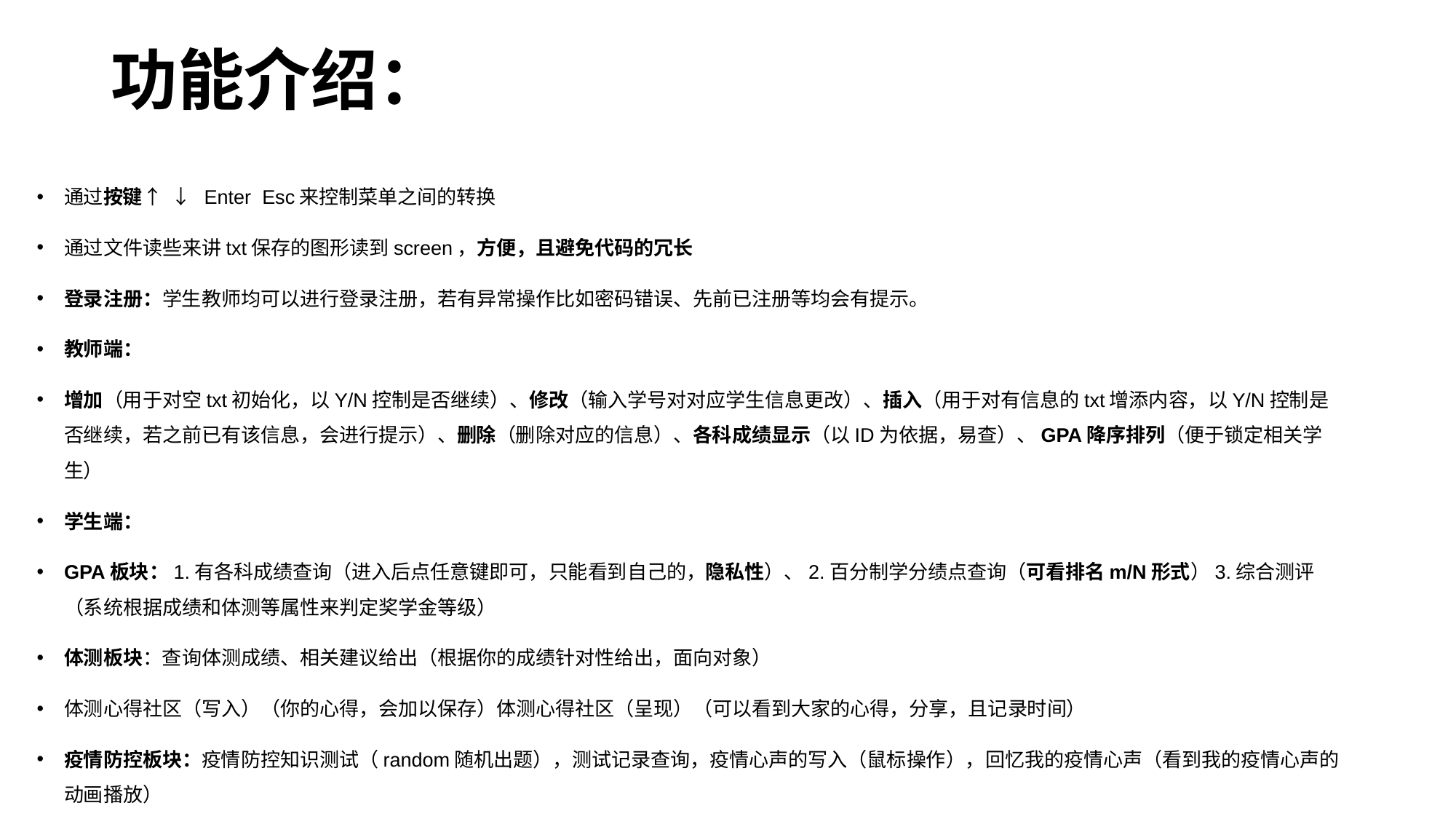

# 功能介绍：
通过按键↑  ↓  Enter  Esc来控制菜单之间的转换
通过文件读些来讲txt保存的图形读到screen，方便，且避免代码的冗长
登录注册：学生教师均可以进行登录注册，若有异常操作比如密码错误、先前已注册等均会有提示。
教师端：
增加（用于对空txt初始化，以Y/N控制是否继续）、修改（输入学号对对应学生信息更改）、插入（用于对有信息的txt增添内容，以Y/N控制是否继续，若之前已有该信息，会进行提示）、删除（删除对应的信息）、各科成绩显示（以ID为依据，易查）、GPA降序排列（便于锁定相关学生）
学生端：
GPA板块：1.有各科成绩查询（进入后点任意键即可，只能看到自己的，隐私性）、2.百分制学分绩点查询（可看排名m/N形式）3.综合测评（系统根据成绩和体测等属性来判定奖学金等级）
体测板块：查询体测成绩、相关建议给出（根据你的成绩针对性给出，面向对象）
体测心得社区（写入）（你的心得，会加以保存）体测心得社区（呈现）（可以看到大家的心得，分享，且记录时间）
疫情防控板块：疫情防控知识测试（random随机出题），测试记录查询，疫情心声的写入（鼠标操作），回忆我的疫情心声（看到我的疫情心声的动画播放）